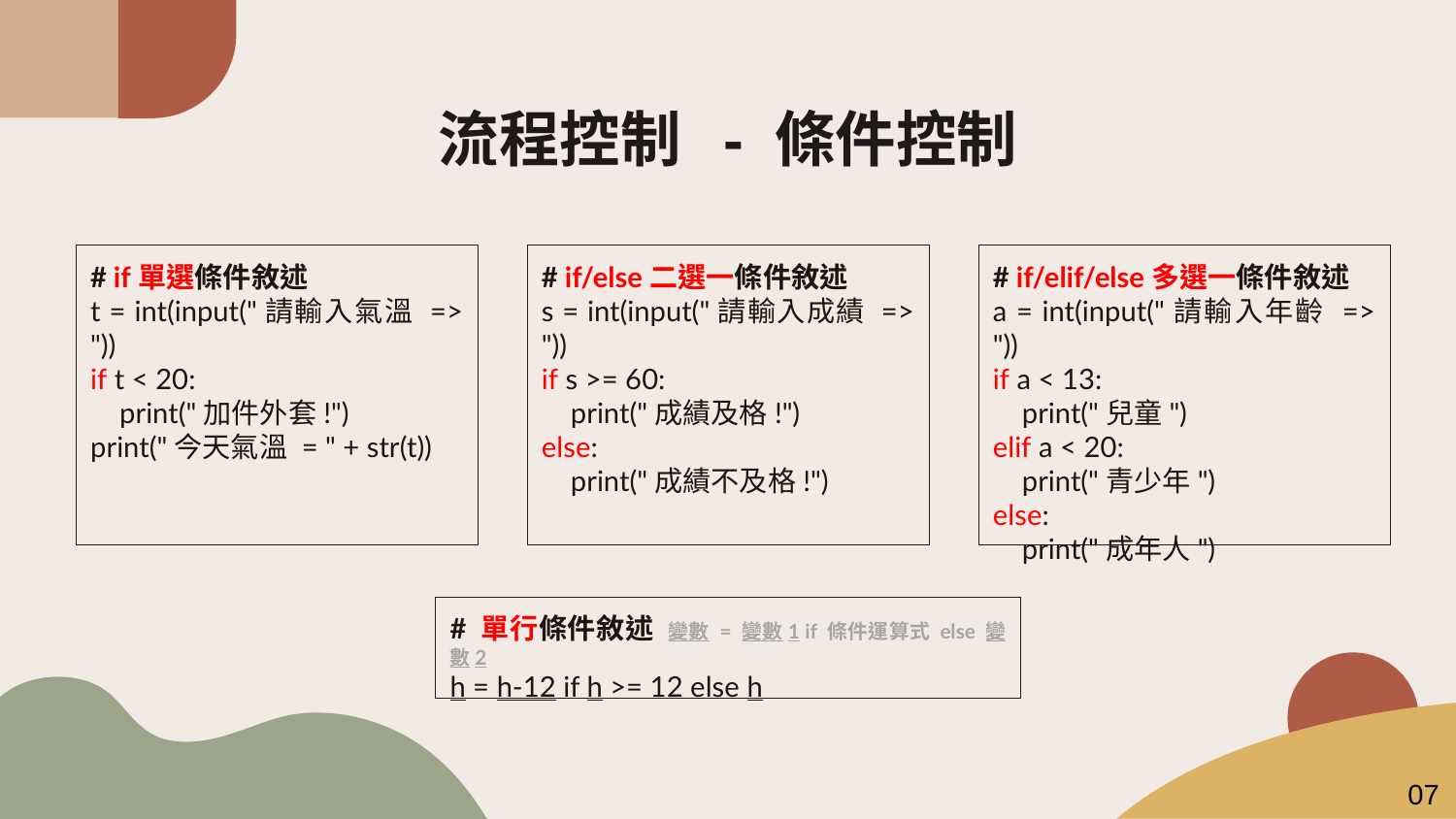

# 流程控制  - 條件控制
# if單選條件敘述
t = int(input("請輸入氣溫 => "))
if t < 20:
    print("加件外套!")
print("今天氣溫 = " + str(t))
# if/elif/else多選一條件敘述
a = int(input("請輸入年齡 => "))
if a < 13:
    print("兒童")
elif a < 20:
    print("青少年")
else:
    print("成年人")
# if/else二選一條件敘述
s = int(input("請輸入成績 => "))
if s >= 60:
    print("成績及格!")
else:
    print("成績不及格!")
# 單行條件敘述  變數 = 變數1 if 條件運算式 else 變數2
h = h-12 if h >= 12 else h
07